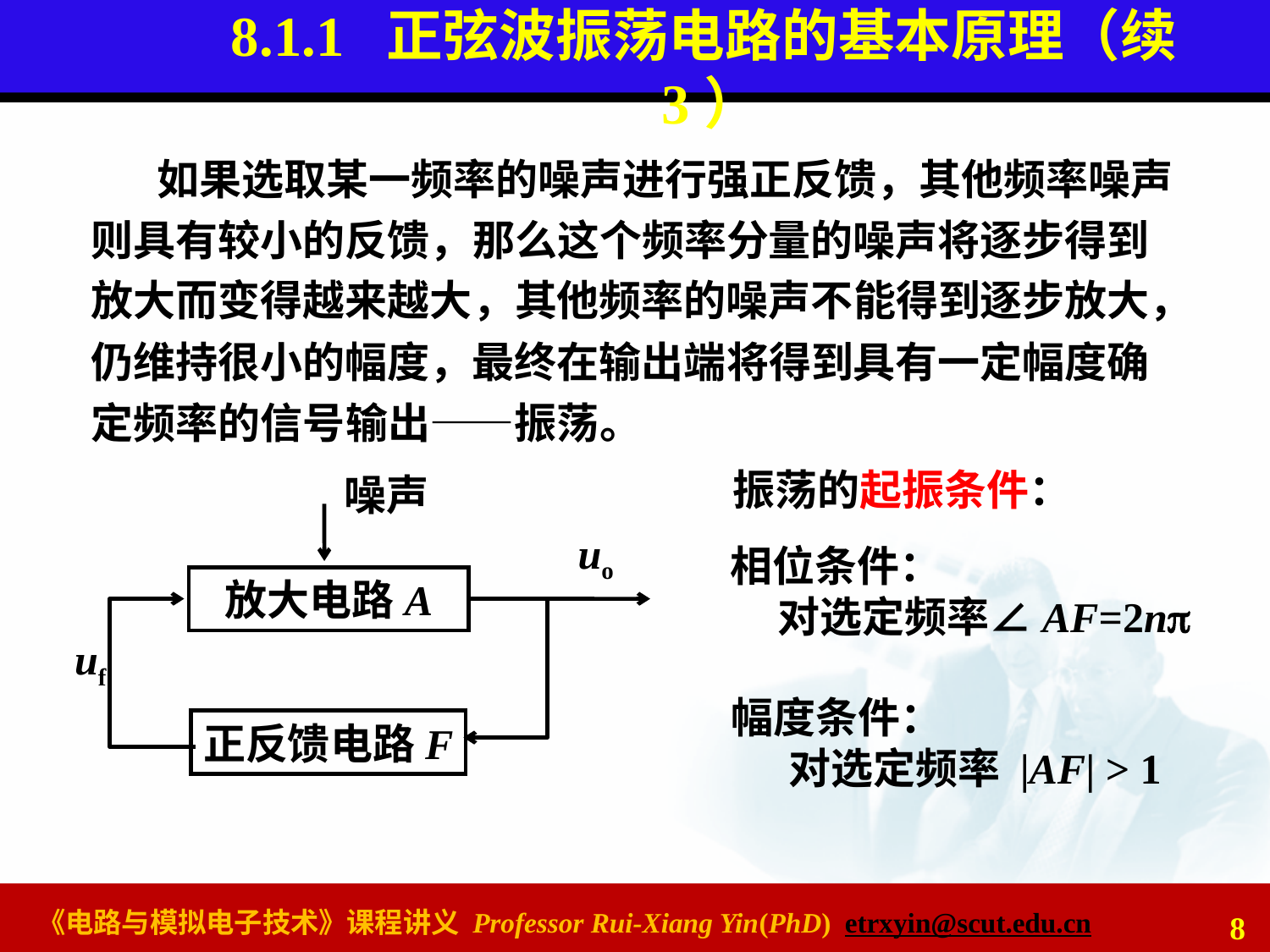

# 8.1.1  正弦波振荡电路的基本原理（续3）
如果选取某一频率的噪声进行强正反馈，其他频率噪声则具有较小的反馈，那么这个频率分量的噪声将逐步得到放大而变得越来越大，其他频率的噪声不能得到逐步放大，仍维持很小的幅度，最终在输出端将得到具有一定幅度确定频率的信号输出——振荡。
振荡的起振条件：
噪声

uo
放大电路A

uf
正反馈电路F
相位条件：
    对选定频率∠AF=2nπ
幅度条件：
     对选定频率 |AF| > 1
8